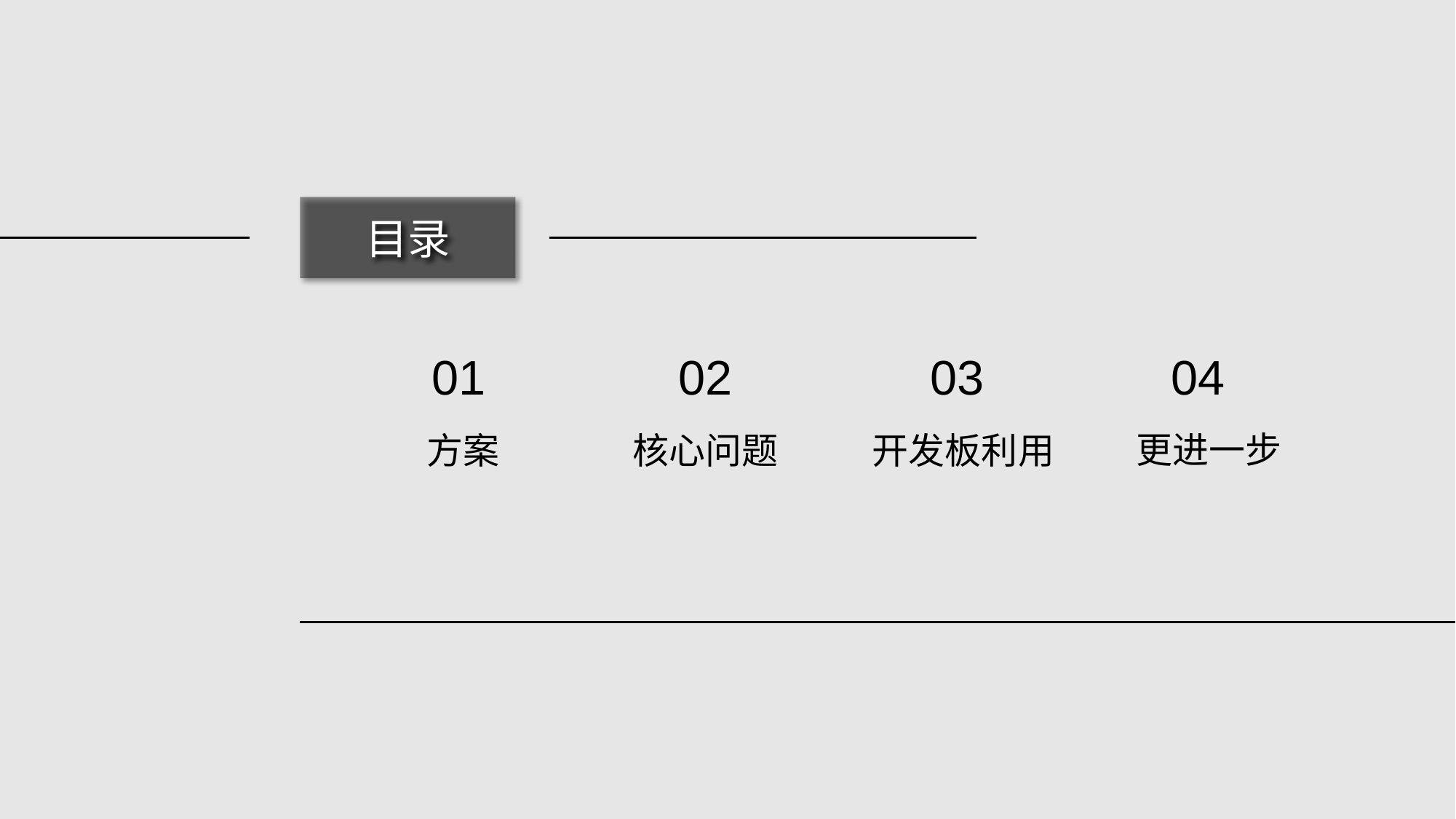

目录
01
方案
02
核心问题
03
开发板利用
04
更进一步